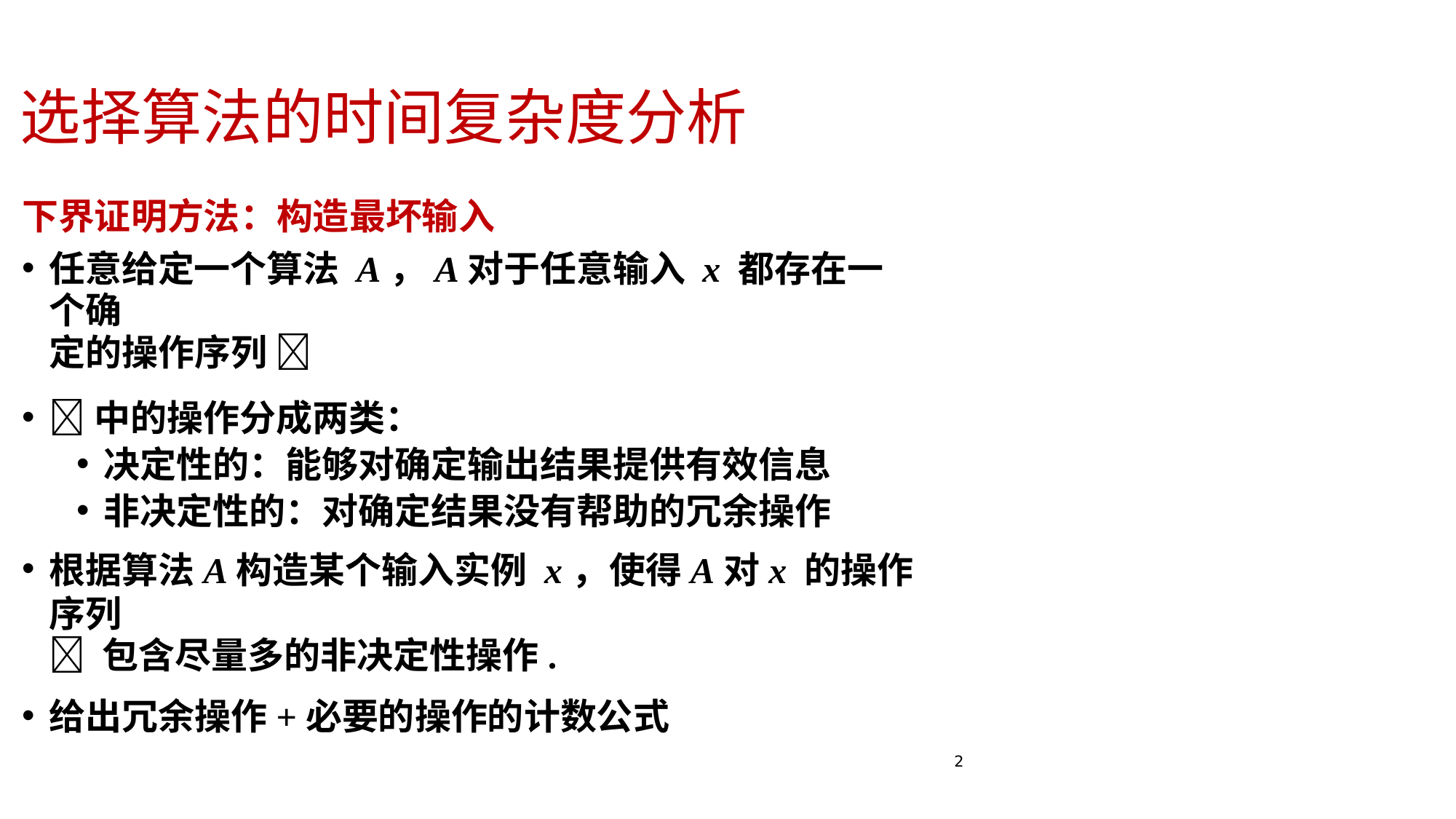

# 选择算法的时间复杂度分析
下界证明方法：构造最坏输入
任意给定一个算法 A，A对于任意输入 x 都存在一个确
定的操作序列 τ
τ中的操作分成两类：
决定性的：能够对确定输出结果提供有效信息
非决定性的：对确定结果没有帮助的冗余操作
根据算法A构造某个输入实例 x，使得A对x 的操作序列
τ 包含尽量多的非决定性操作.
给出冗余操作+必要的操作的计数公式
2